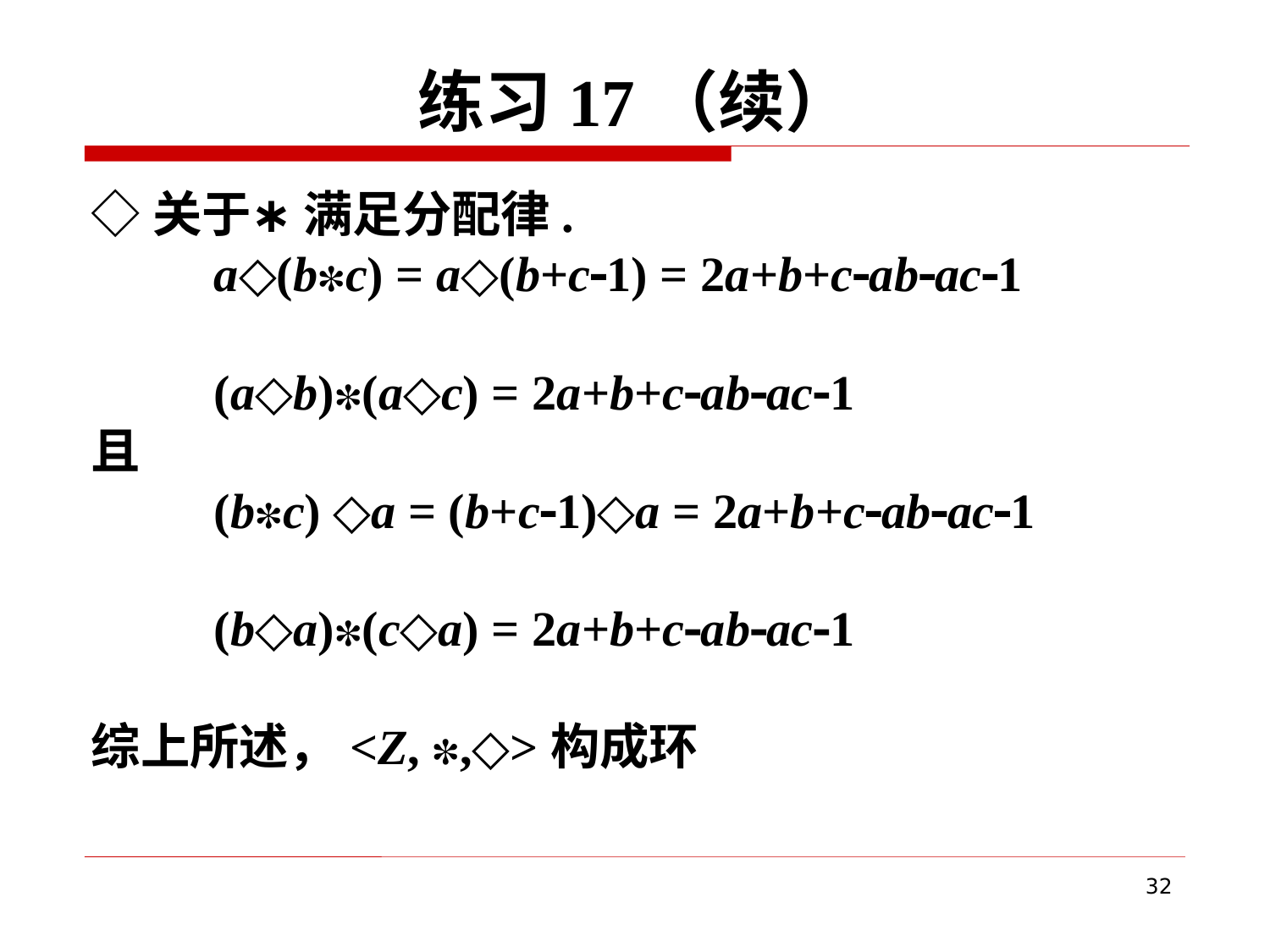

# 练习17（续）
◇关于∗ 满足分配律.
          a◇(b∗c) = a◇(b+c−1) = 2a+b+c−ab−ac−1
          (a◇b)∗(a◇c) = 2a+b+c−ab−ac−1
且
          (b∗c) ◇a = (b+c−1)◇a = 2a+b+c−ab−ac−1
          (b◇a)∗(c◇a) = 2a+b+c−ab−ac−1

综上所述，<Z, ∗,◇>构成环

32